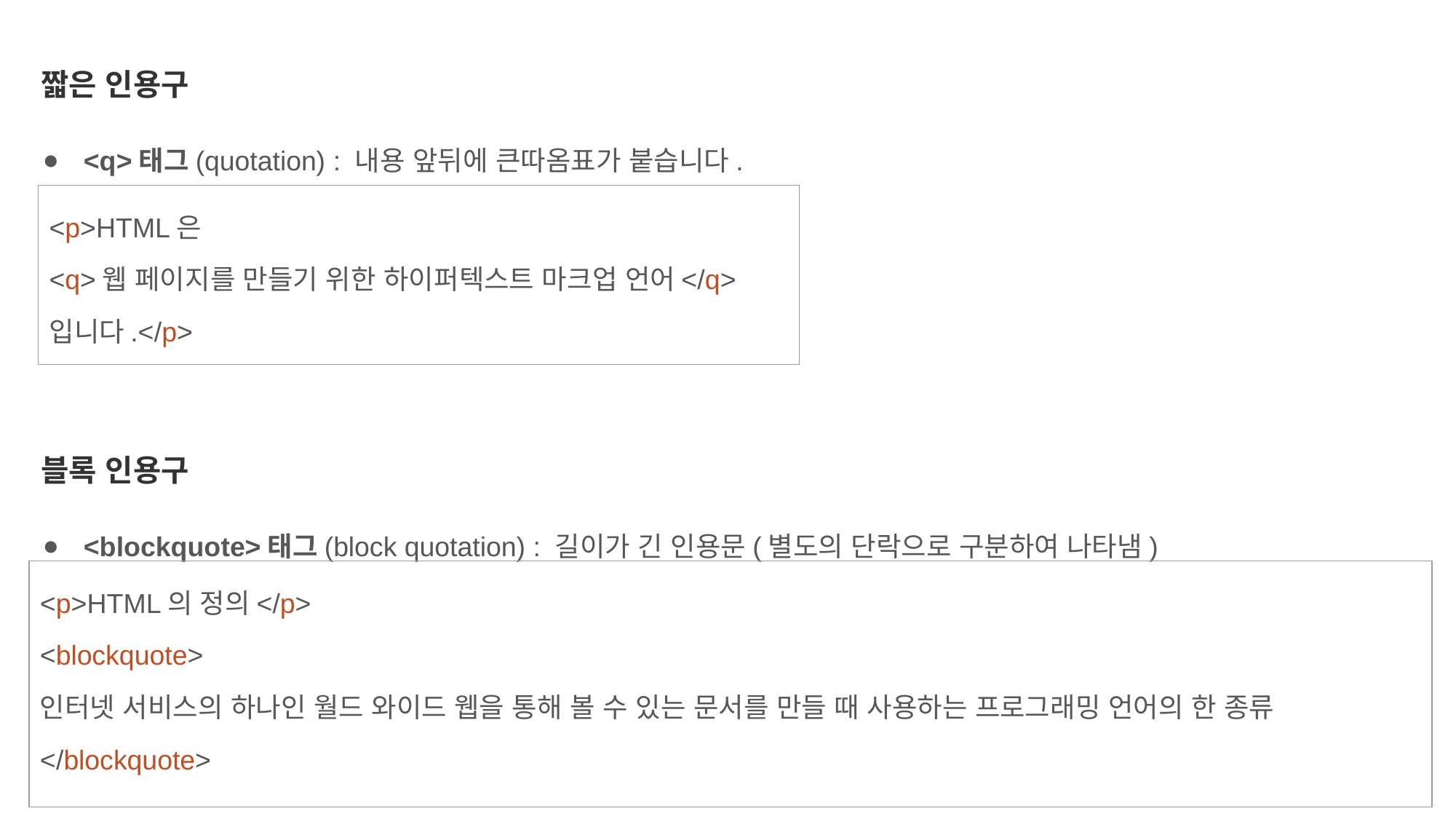

짧은 인용구
<q>태그(quotation) : 내용 앞뒤에 큰따옴표가 붙습니다.

| <p>HTML은 <q>웹 페이지를 만들기 위한 하이퍼텍스트 마크업 언어</q> 입니다.</p> |
| --- |
블록 인용구
<blockquote>태그(block quotation) : 길이가 긴 인용문(별도의 단락으로 구분하여 나타냄)
| <p>HTML의 정의</p> <blockquote> 인터넷 서비스의 하나인 월드 와이드 웹을 통해 볼 수 있는 문서를 만들 때 사용하는 프로그래밍 언어의 한 종류 </blockquote> |
| --- |